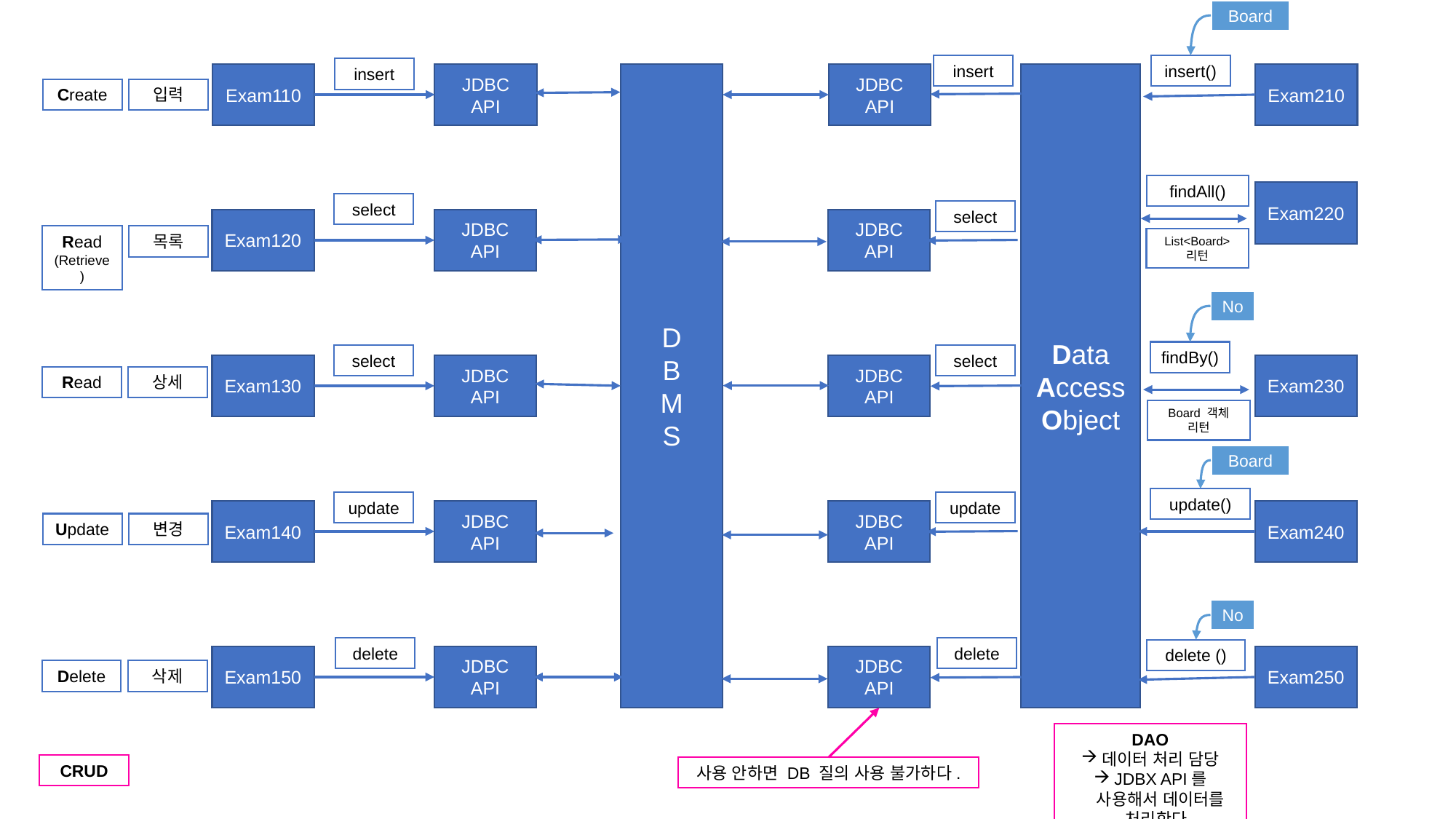

Board
insert
insert()
insert
Exam110
JDBC
API
D
B
M
S
JDBC
API
Data
Access
Object
Exam210
입력
Create
findAll()
Exam220
select
select
Exam120
JDBC
API
JDBC
API
목록
Read
(Retrieve)
List<Board>
리턴
No
findBy()
select
select
Exam130
JDBC
API
JDBC
API
Exam230
상세
Read
Board 객체
리턴
Board
update()
update
update
Exam140
JDBC
API
JDBC
API
Exam240
변경
Update
No
delete
delete
delete ()
Exam150
JDBC
API
JDBC
API
Exam250
삭제
Delete
DAO
데이터 처리 담당
JDBX API를 사용해서 데이터를 처리한다.
CRUD
사용 안하면 DB 질의 사용 불가하다.